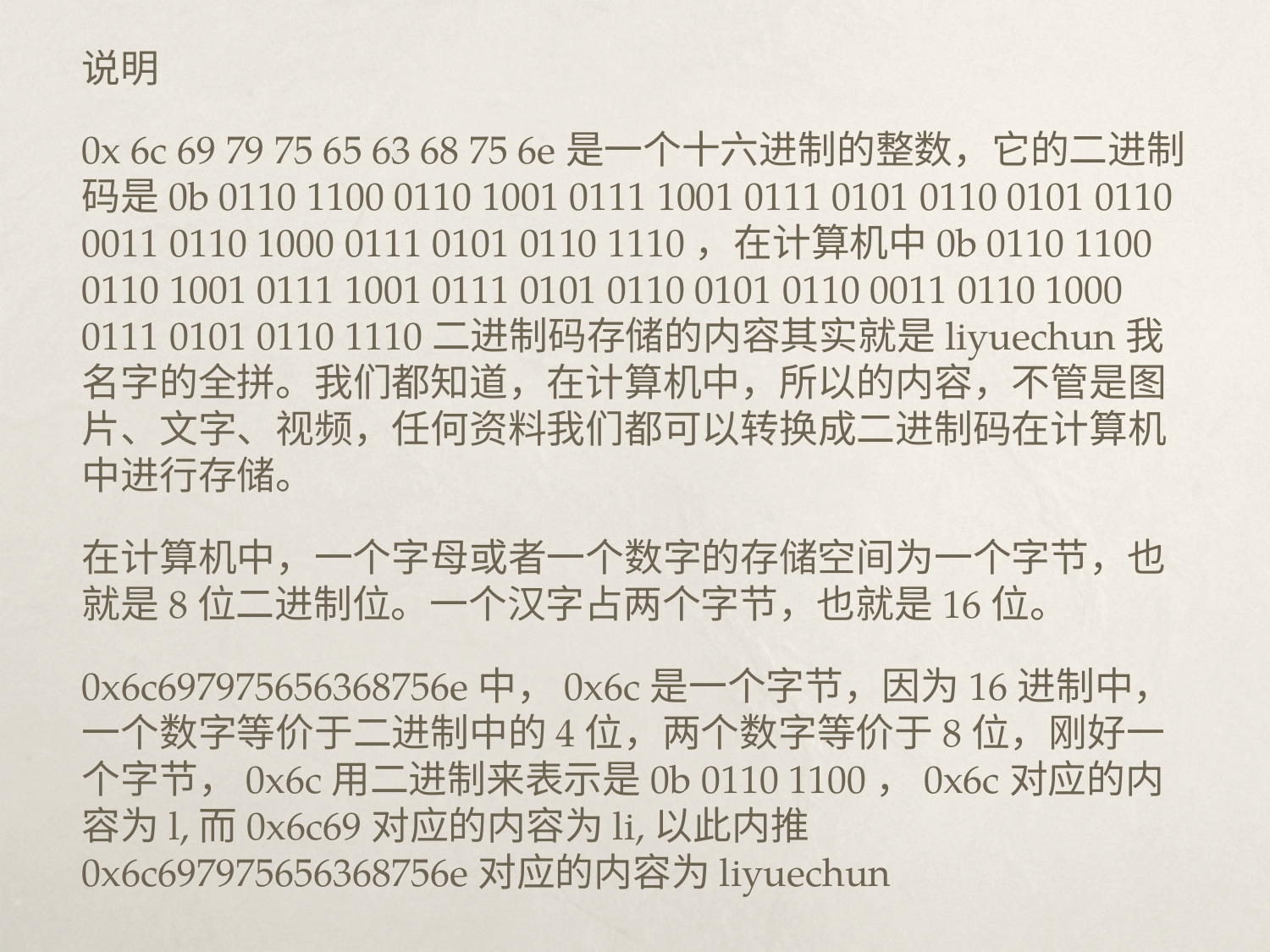

说明
0x 6c 69 79 75 65 63 68 75 6e是一个十六进制的整数，它的二进制码是0b 0110 1100 0110 1001 0111 1001 0111 0101 0110 0101 0110 0011 0110 1000 0111 0101 0110 1110，在计算机中0b 0110 1100 0110 1001 0111 1001 0111 0101 0110 0101 0110 0011 0110 1000 0111 0101 0110 1110二进制码存储的内容其实就是liyuechun我名字的全拼。我们都知道，在计算机中，所以的内容，不管是图片、文字、视频，任何资料我们都可以转换成二进制码在计算机中进行存储。
在计算机中，一个字母或者一个数字的存储空间为一个字节，也就是8位二进制位。一个汉字占两个字节，也就是16位。
0x6c697975656368756e中，0x6c是一个字节，因为16进制中，一个数字等价于二进制中的4位，两个数字等价于8位，刚好一个字节，0x6c用二进制来表示是0b 0110 1100，0x6c对应的内容为l,而0x6c69对应的内容为li,以此内推0x6c697975656368756e对应的内容为liyuechun